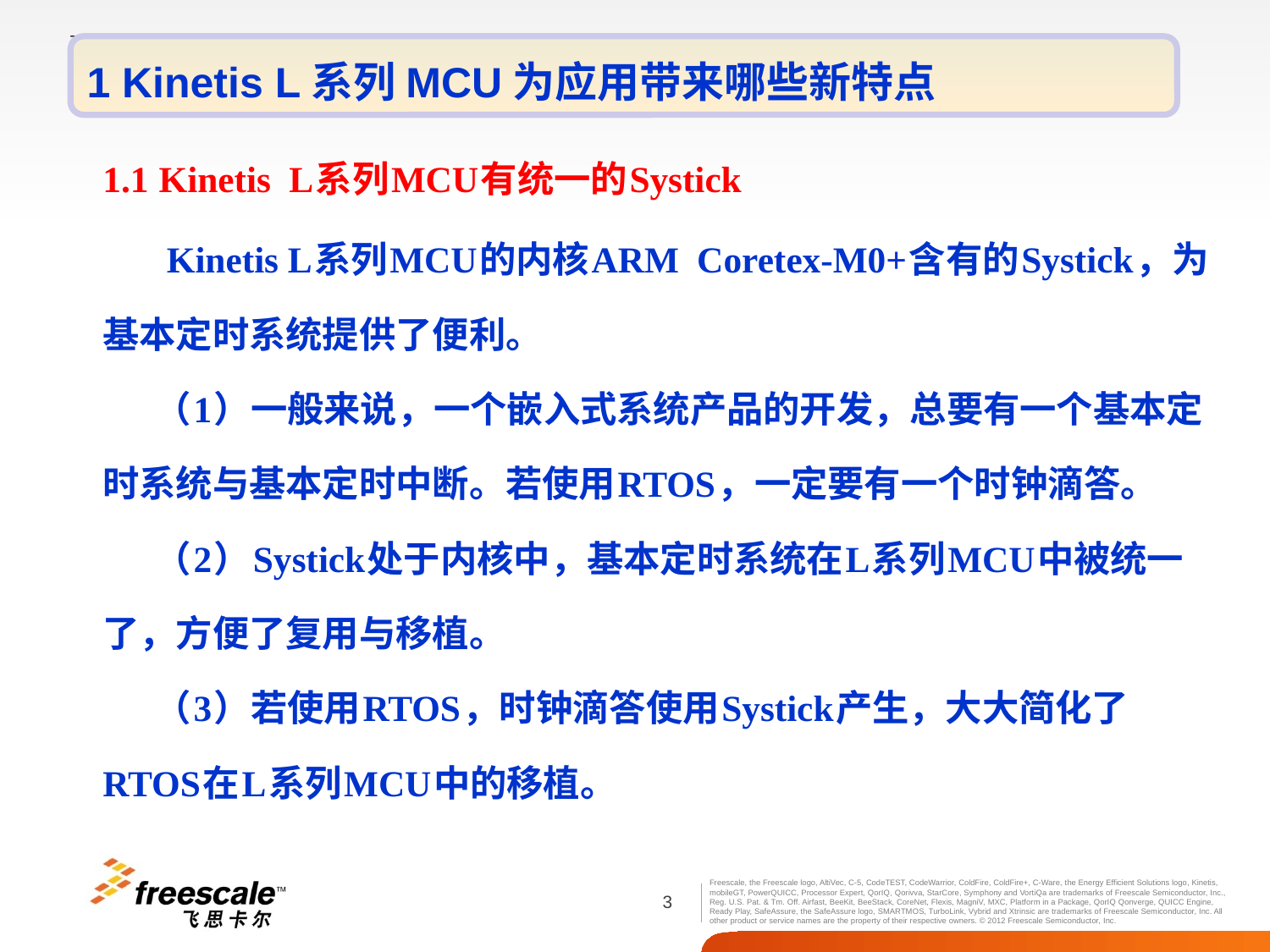

1 Kinetis L系列MCU为应用带来哪些新特点
1.1 Kinetis  L系列MCU有统一的Systick
       Kinetis L系列MCU的内核ARM  Coretex-M0+含有的Systick，为基本定时系统提供了便利。
      （1）一般来说，一个嵌入式系统产品的开发，总要有一个基本定时系统与基本定时中断。若使用RTOS，一定要有一个时钟滴答。
      （2）Systick处于内核中，基本定时系统在L系列MCU中被统一了，方便了复用与移植。
      （3）若使用RTOS，时钟滴答使用Systick产生，大大简化了RTOS在L系列MCU中的移植。